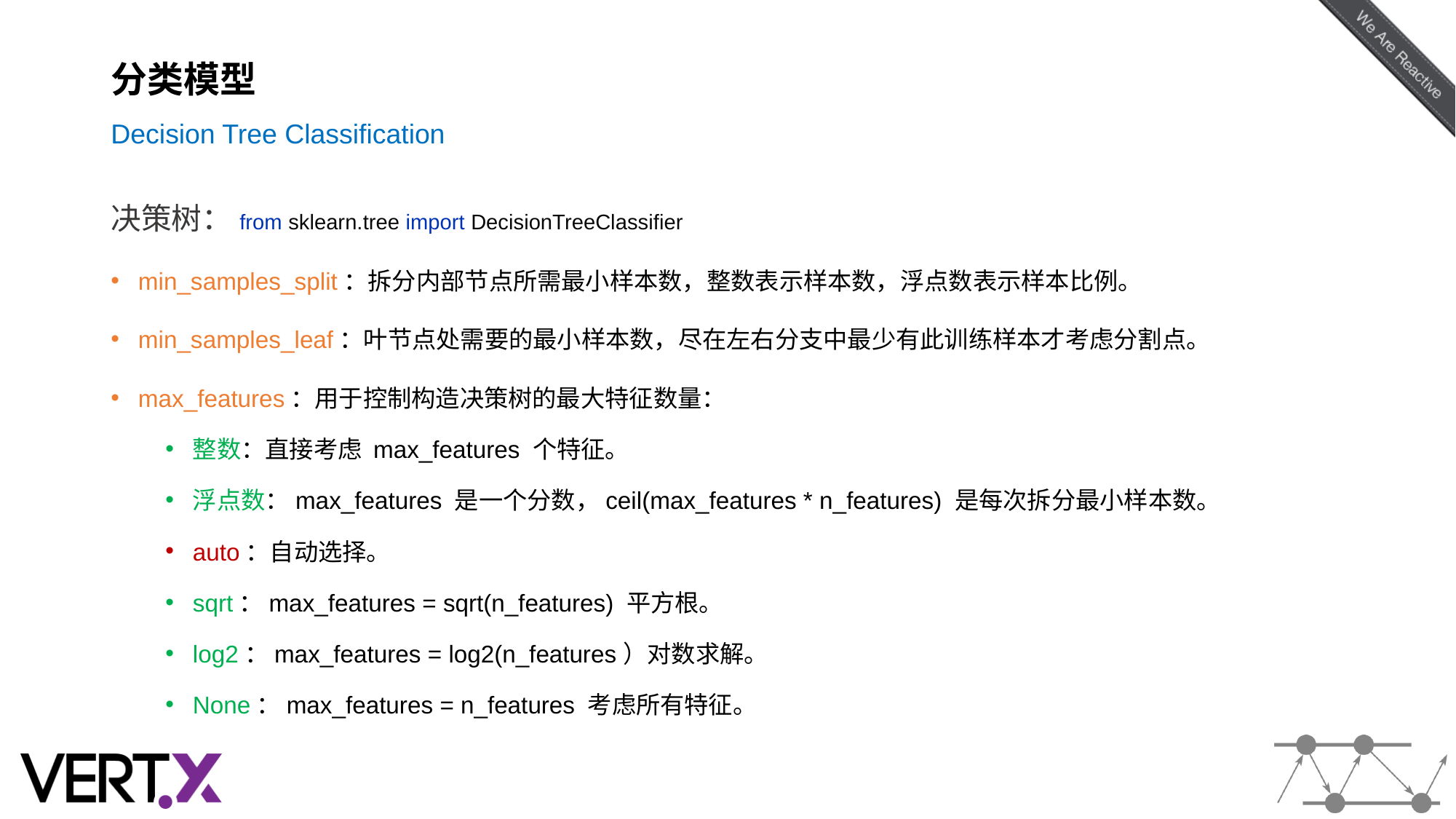

# 分类模型 Decision Tree Classification
决策树：from sklearn.tree import DecisionTreeClassifier
min_samples_split：拆分内部节点所需最小样本数，整数表示样本数，浮点数表示样本比例。
min_samples_leaf：叶节点处需要的最小样本数，尽在左右分支中最少有此训练样本才考虑分割点。
max_features：用于控制构造决策树的最大特征数量：
整数：直接考虑 max_features 个特征。
浮点数：max_features 是一个分数，ceil(max_features * n_features) 是每次拆分最小样本数。
auto：自动选择。
sqrt：max_features = sqrt(n_features) 平方根。
log2：max_features = log2(n_features）对数求解。
None：max_features = n_features 考虑所有特征。